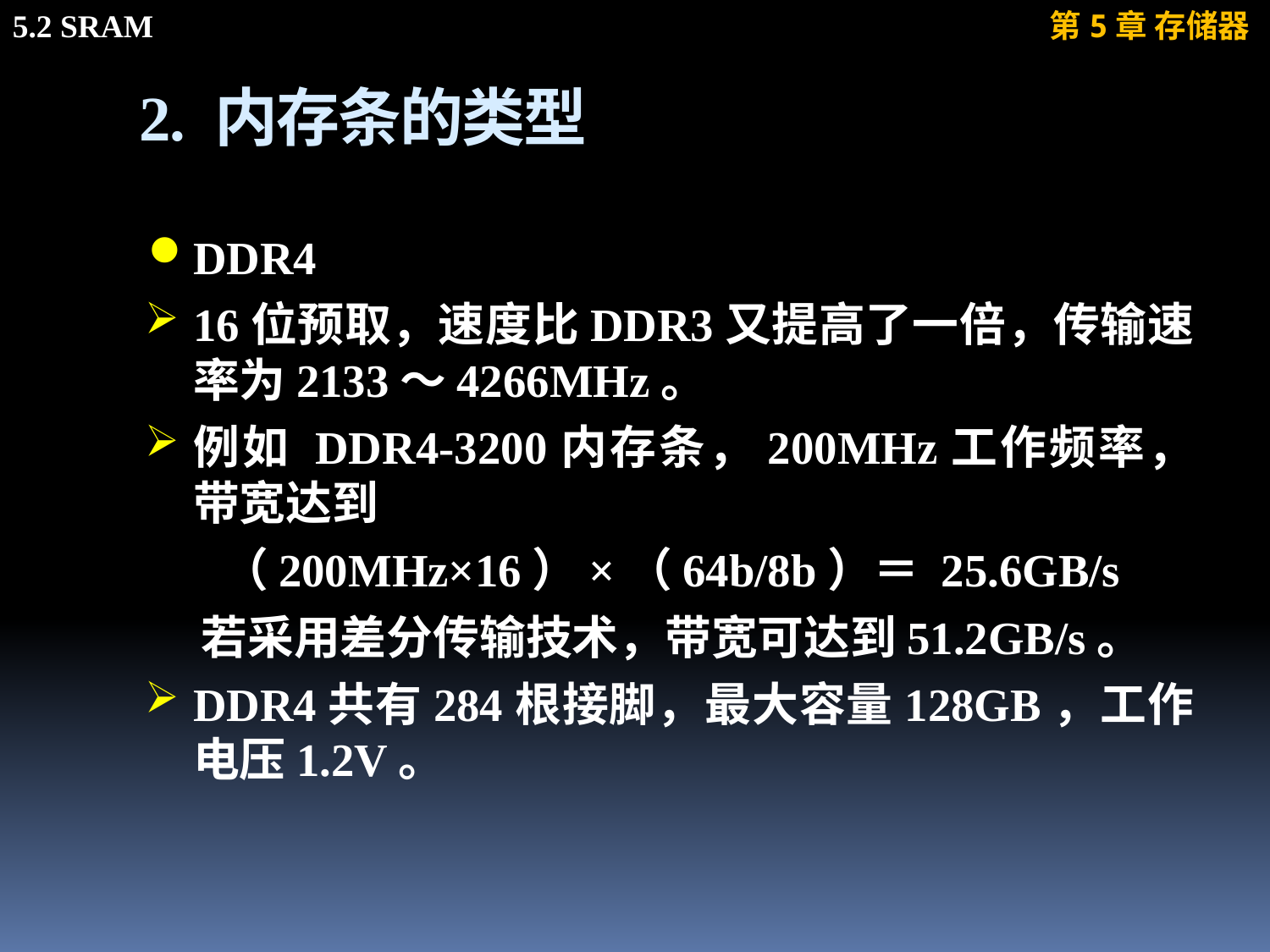

# 2. 内存条的类型
DDR4
16位预取，速度比DDR3又提高了一倍，传输速率为2133～4266MHz。
例如 DDR4-3200内存条，200MHz工作频率，带宽达到
（200MHz×16）×（64b/8b）＝ 25.6GB/s
    若采用差分传输技术，带宽可达到51.2GB/s。
DDR4共有284根接脚，最大容量128GB，工作电压1.2V。